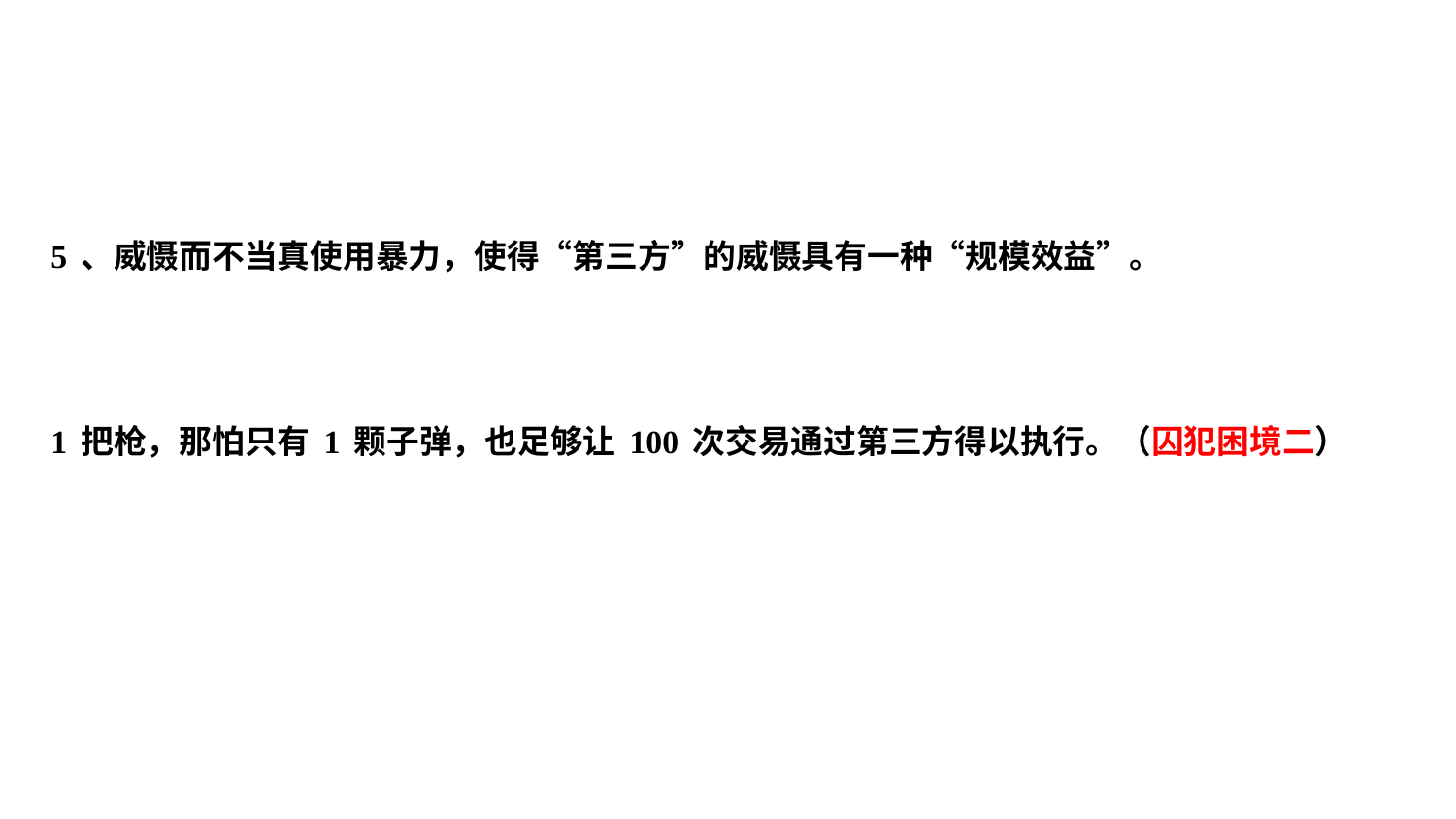

5、威慑而不当真使用暴力，使得“第三方”的威慑具有一种“规模效益”。
1把枪，那怕只有1颗子弹，也足够让100次交易通过第三方得以执行。（囚犯困境二）